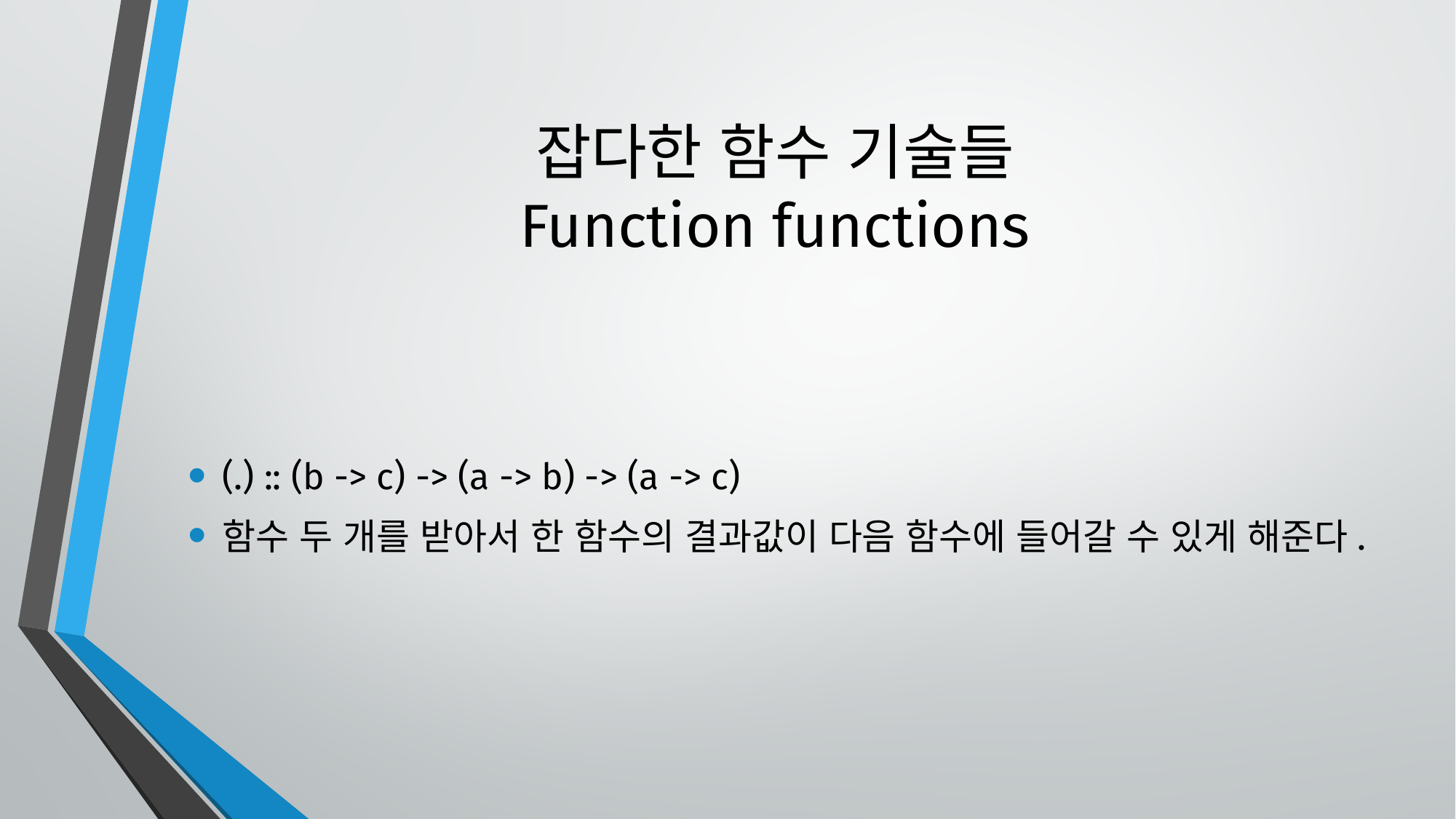

# 잡다한 함수 기술들 Function functions
(.) :: (b -> c) -> (a -> b) -> (a -> c)
함수 두 개를 받아서 한 함수의 결과값이 다음 함수에 들어갈 수 있게 해준다.